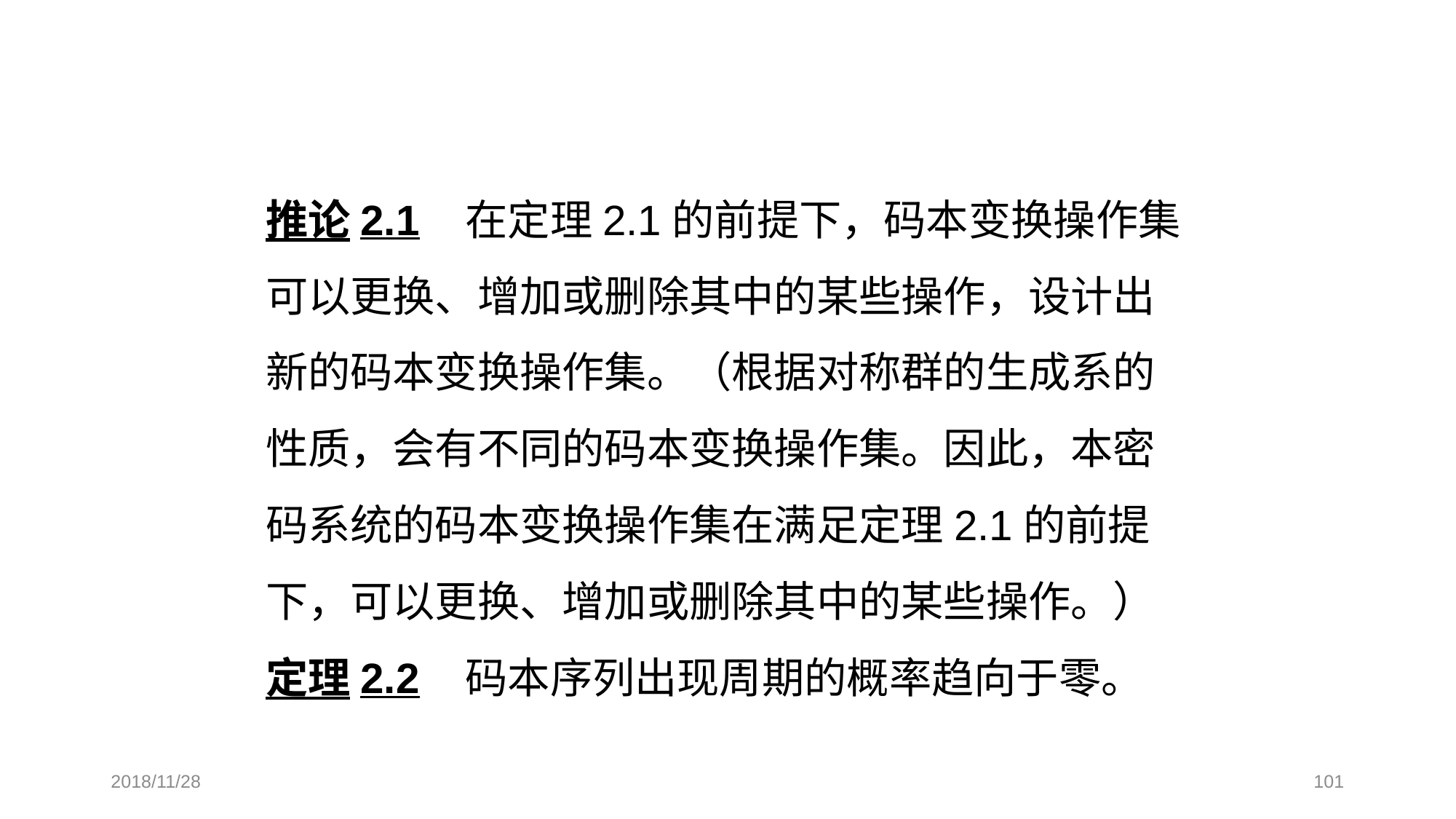

推论2.1   在定理2.1的前提下，码本变换操作集可以更换、增加或删除其中的某些操作，设计出新的码本变换操作集。（根据对称群的生成系的性质，会有不同的码本变换操作集。因此，本密码系统的码本变换操作集在满足定理2.1的前提下，可以更换、增加或删除其中的某些操作。）
定理2.2   码本序列出现周期的概率趋向于零。
2018/11/28
101